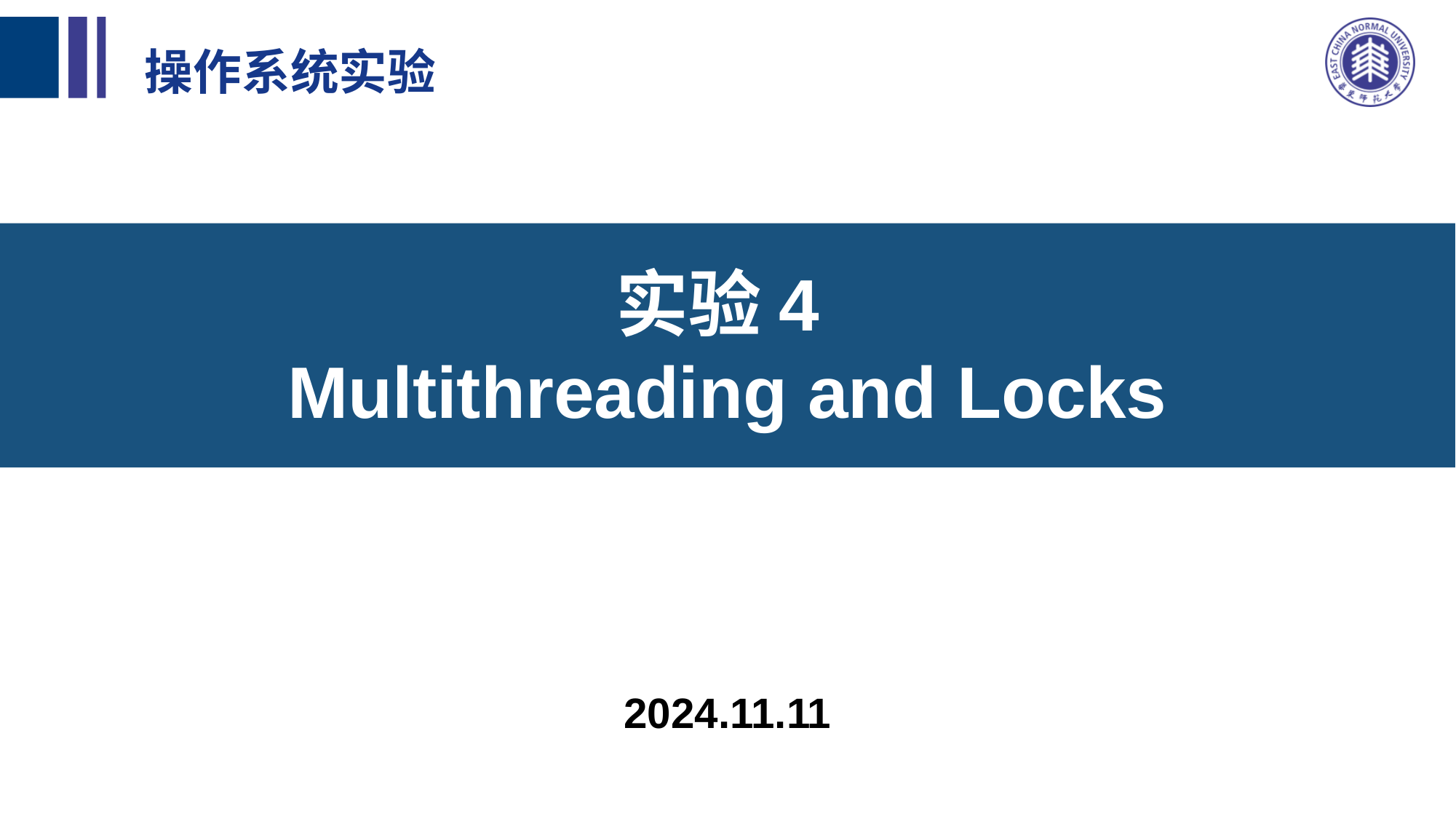

操作系统实验
实验4
Multithreading and Locks
| 2024.11.11 |
| --- |